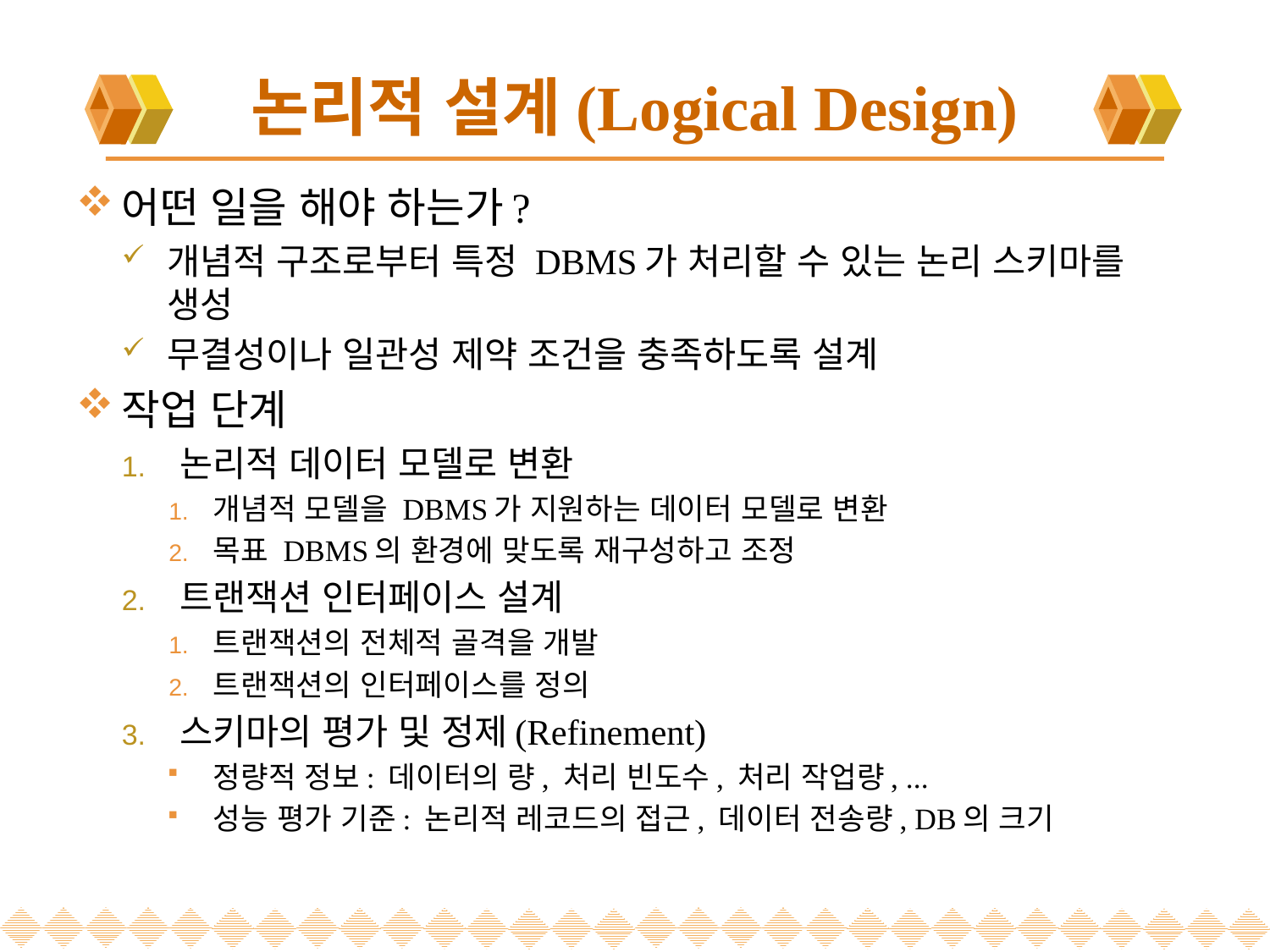

# 논리적 설계(Logical Design)
어떤 일을 해야 하는가?
개념적 구조로부터 특정 DBMS가 처리할 수 있는 논리 스키마를 생성
무결성이나 일관성 제약 조건을 충족하도록 설계
작업 단계
논리적 데이터 모델로 변환
개념적 모델을 DBMS가 지원하는 데이터 모델로 변환
목표 DBMS의 환경에 맞도록 재구성하고 조정
트랜잭션 인터페이스 설계
트랜잭션의 전체적 골격을 개발
트랜잭션의 인터페이스를 정의
스키마의 평가 및 정제(Refinement)
정량적 정보: 데이터의 량, 처리 빈도수, 처리 작업량, ...
성능 평가 기준: 논리적 레코드의 접근, 데이터 전송량, DB의 크기